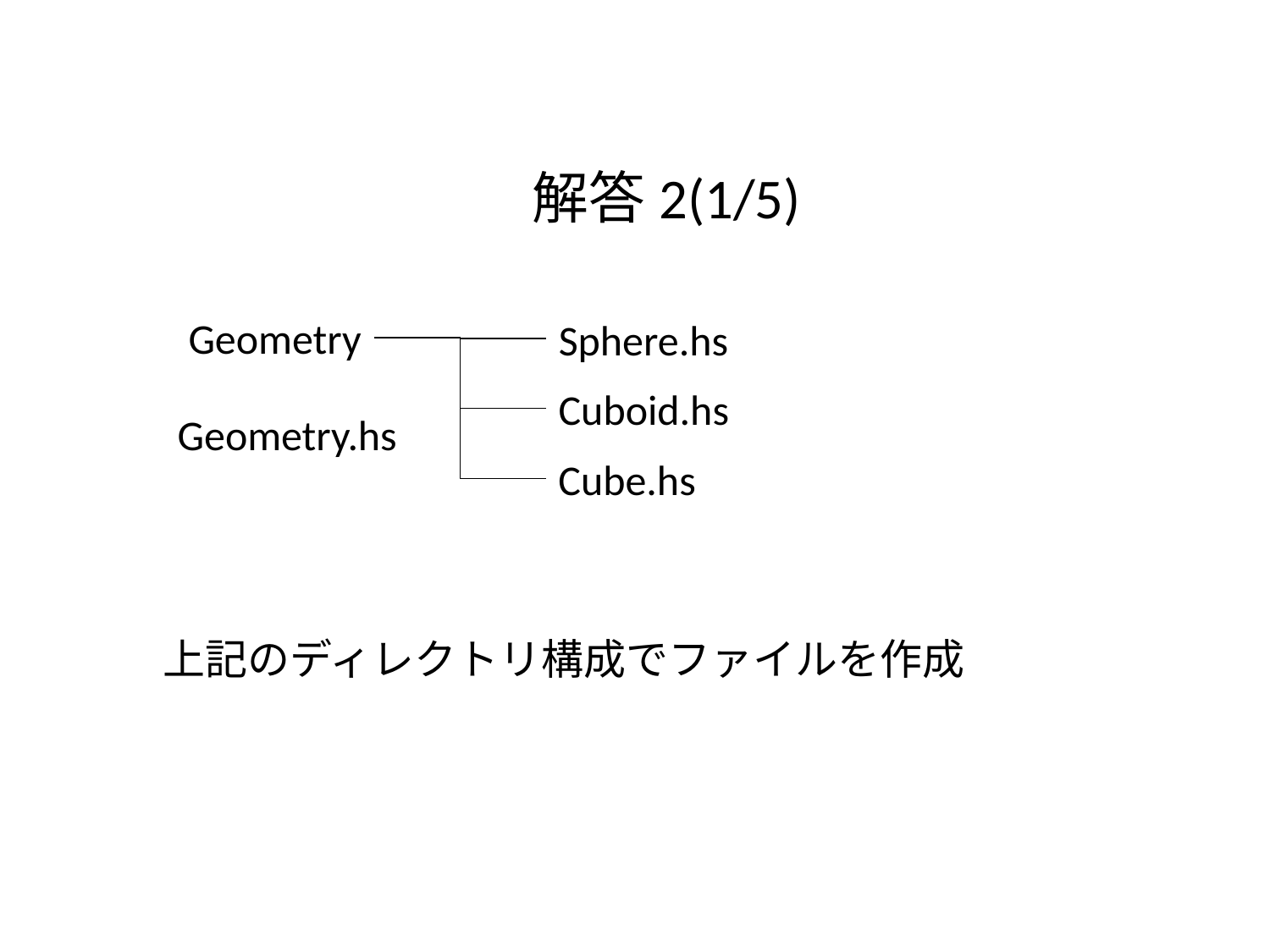

解答2(1/5)
Geometry
Sphere.hs
Cuboid.hs
Geometry.hs
Cube.hs
上記のディレクトリ構成でファイルを作成